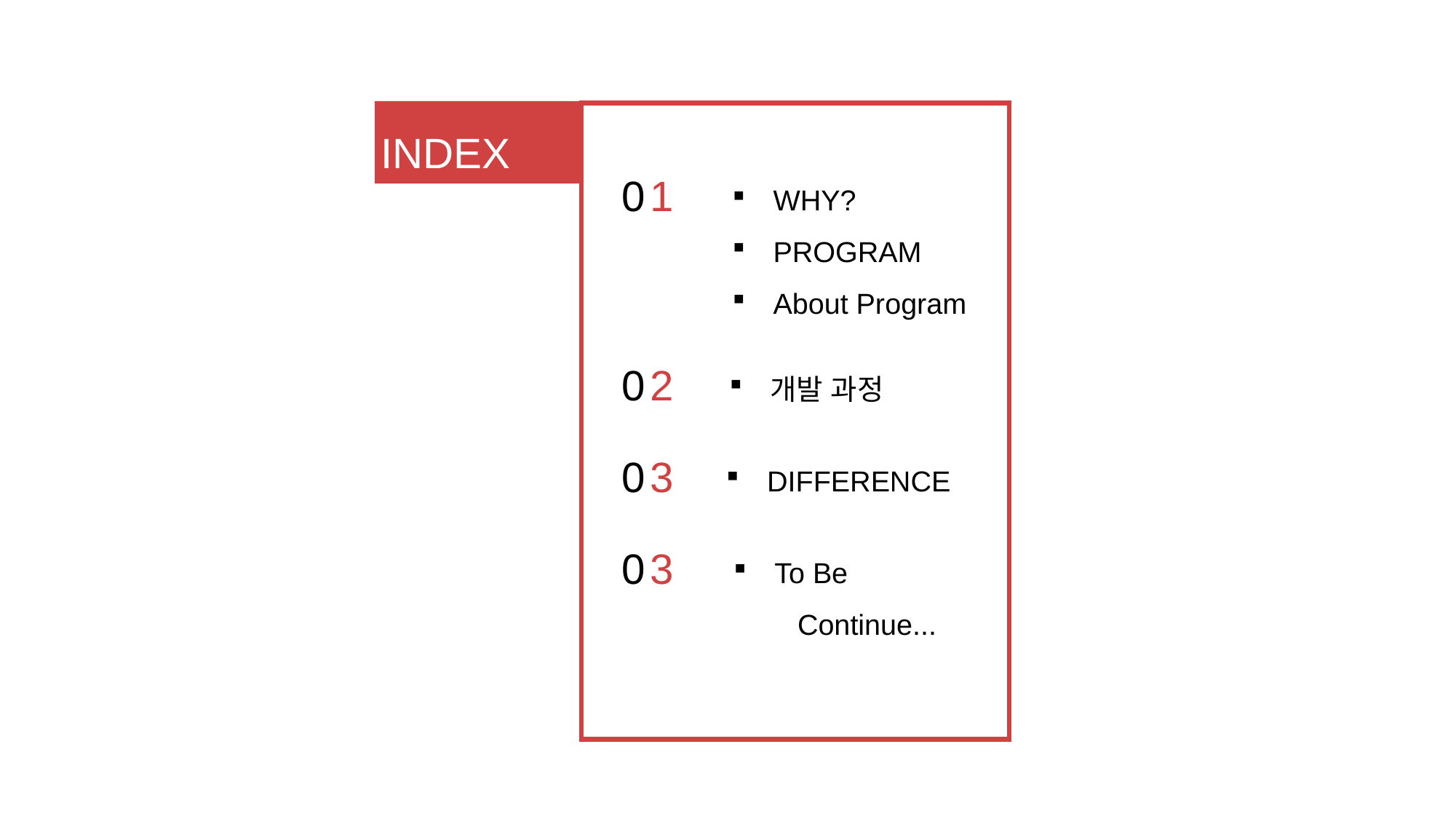

INDEX

WHY?
PROGRAM
About Program
01
개발 과정
02
DIFFERENCE
03
To Be
        Continue...
03